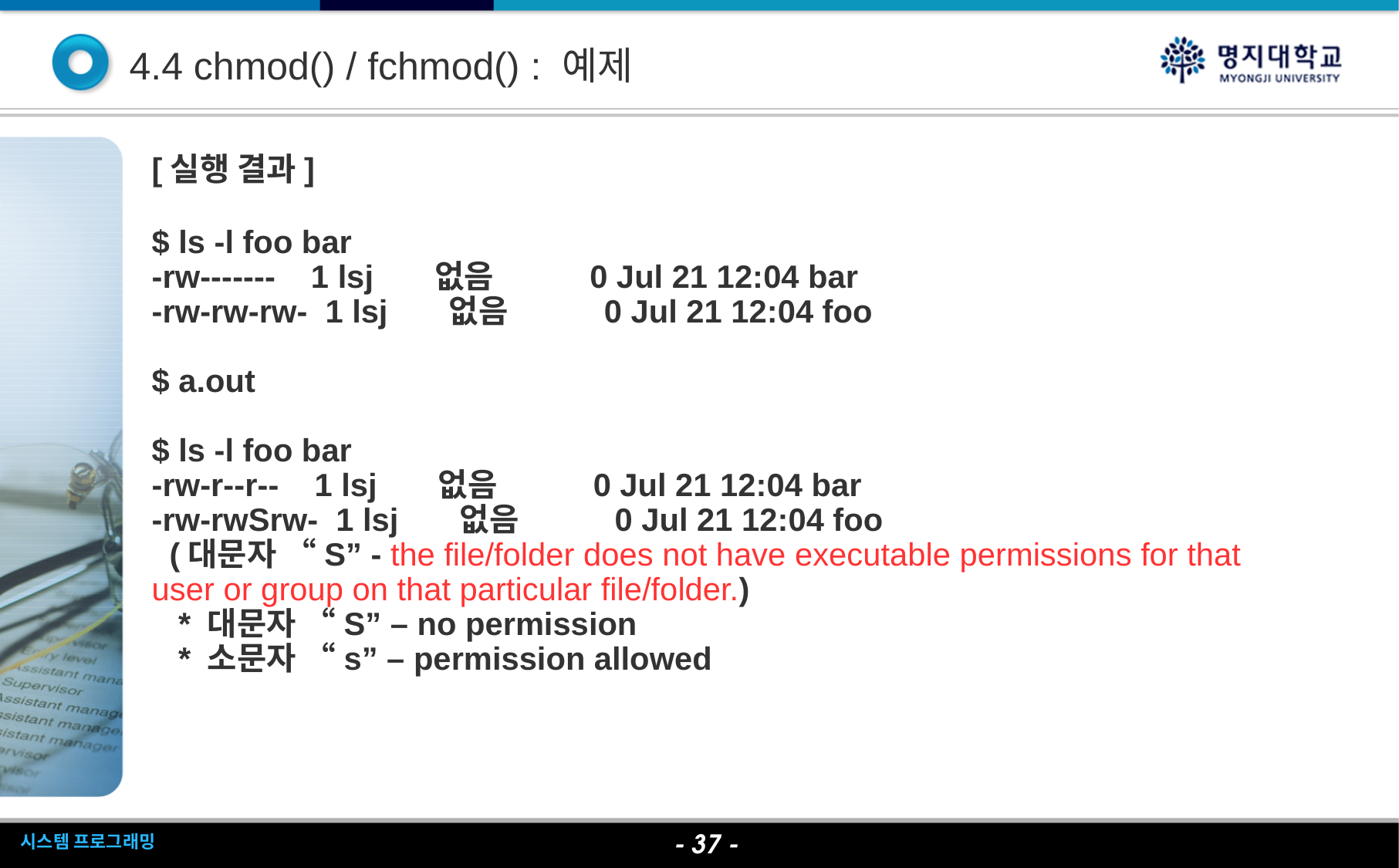

4.4 chmod() / fchmod() : 예제
[실행 결과]

$ ls -l foo bar
-rw-------    1 lsj      없음            0 Jul 21 12:04 bar
-rw-rw-rw-  1 lsj      없음            0 Jul 21 12:04 foo

$ a.out

$ ls -l foo bar
-rw-r--r--    1 lsj      없음            0 Jul 21 12:04 bar
-rw-rwSrw-  1 lsj      없음            0 Jul 21 12:04 foo
  (대문자 “S” - the file/folder does not have executable permissions for that user or group on that particular file/folder.)
   * 대문자 “S” – no permission
   * 소문자 “s” – permission allowed
- 37 -